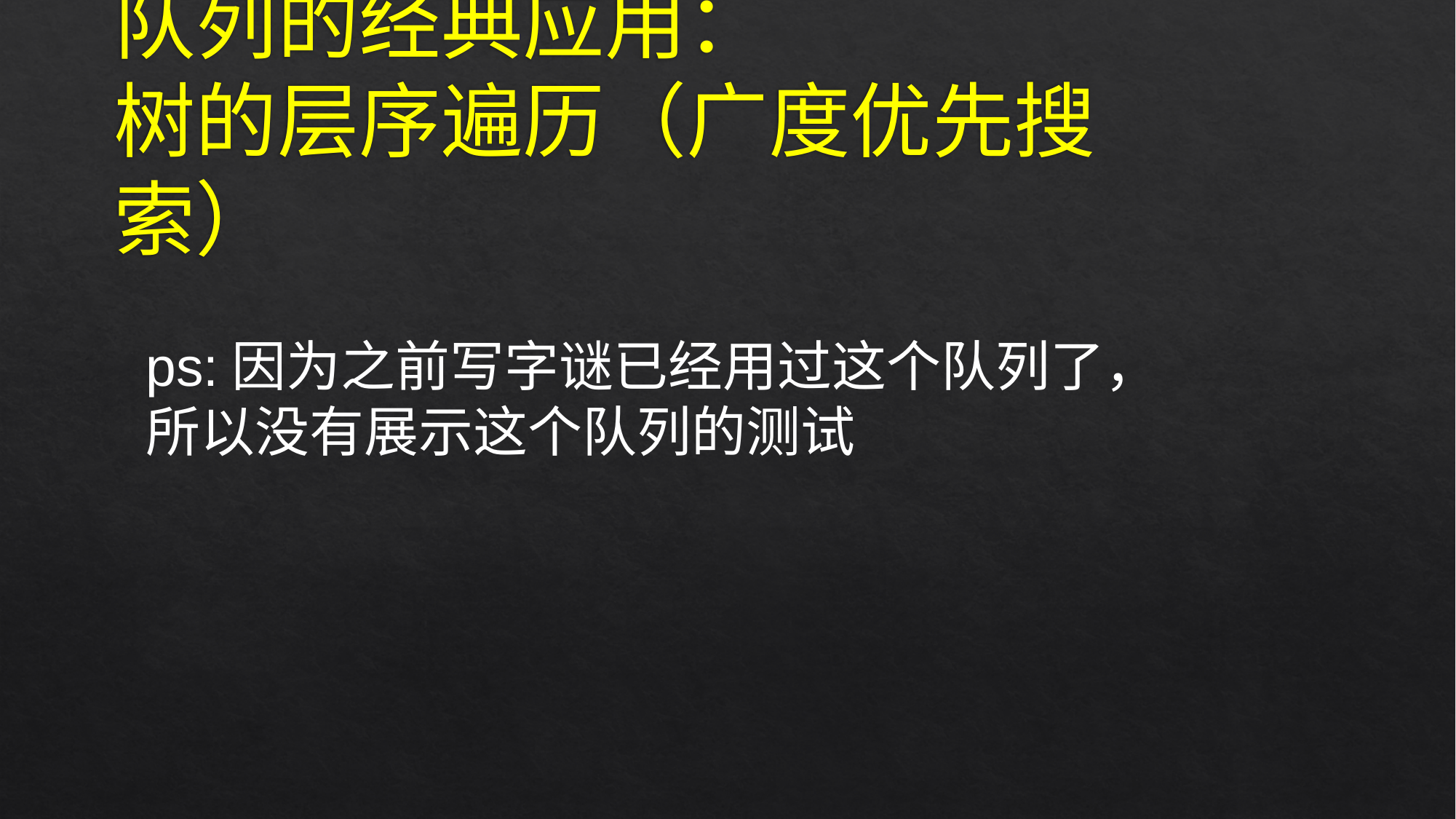

# 队列的经典应用： 树的层序遍历（广度优先搜索）
ps:因为之前写字谜已经用过这个队列了，所以没有展示这个队列的测试